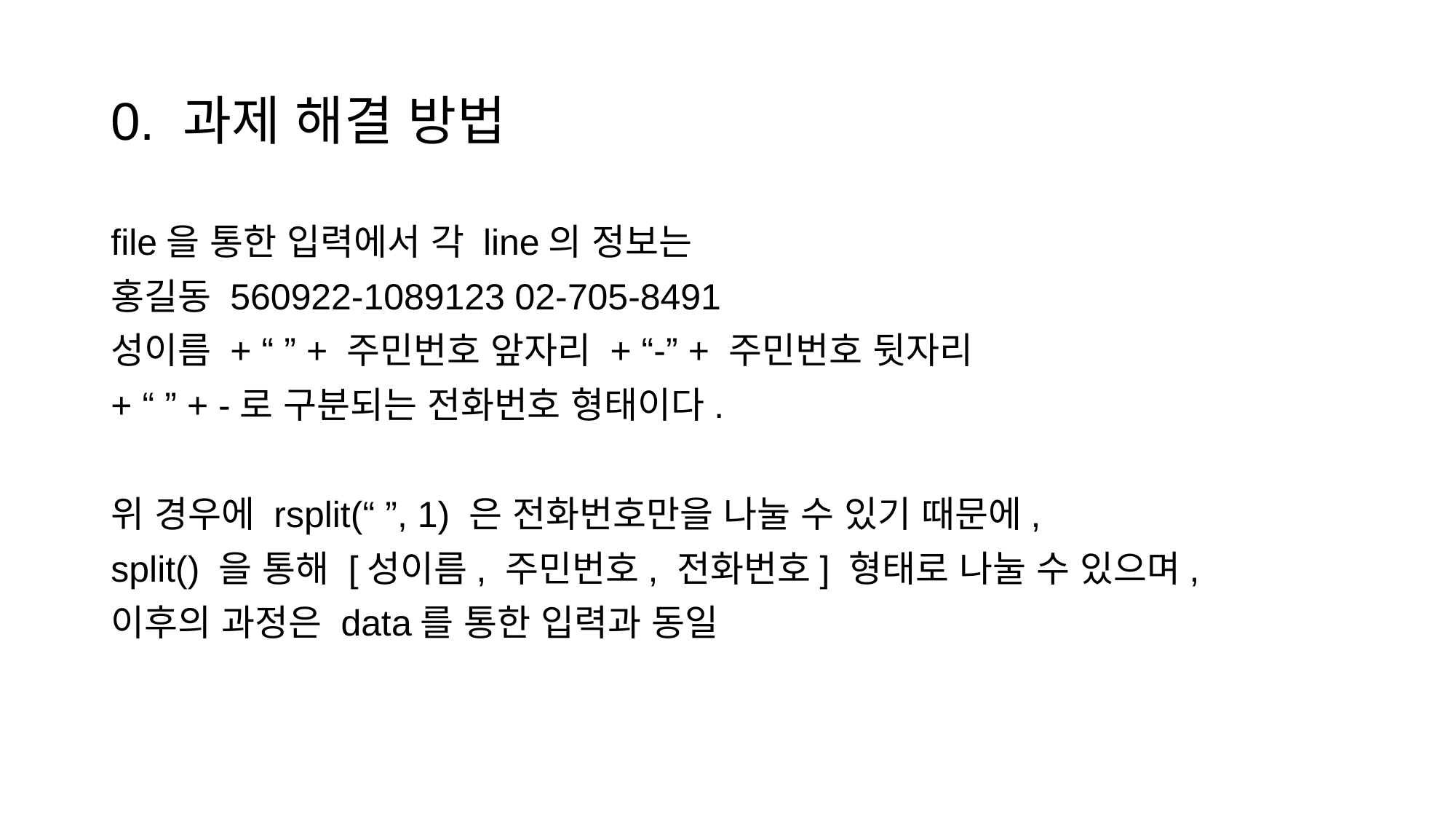

# 0. 과제 해결 방법
file을 통한 입력에서 각 line의 정보는
홍길동 560922-1089123 02-705-8491
성이름 + “ ” + 주민번호 앞자리 + “-” + 주민번호 뒷자리
+ “ ” + -로 구분되는 전화번호 형태이다.

위 경우에 rsplit(“ ”, 1) 은 전화번호만을 나눌 수 있기 때문에,
split() 을 통해 [성이름, 주민번호, 전화번호] 형태로 나눌 수 있으며,
이후의 과정은 data를 통한 입력과 동일